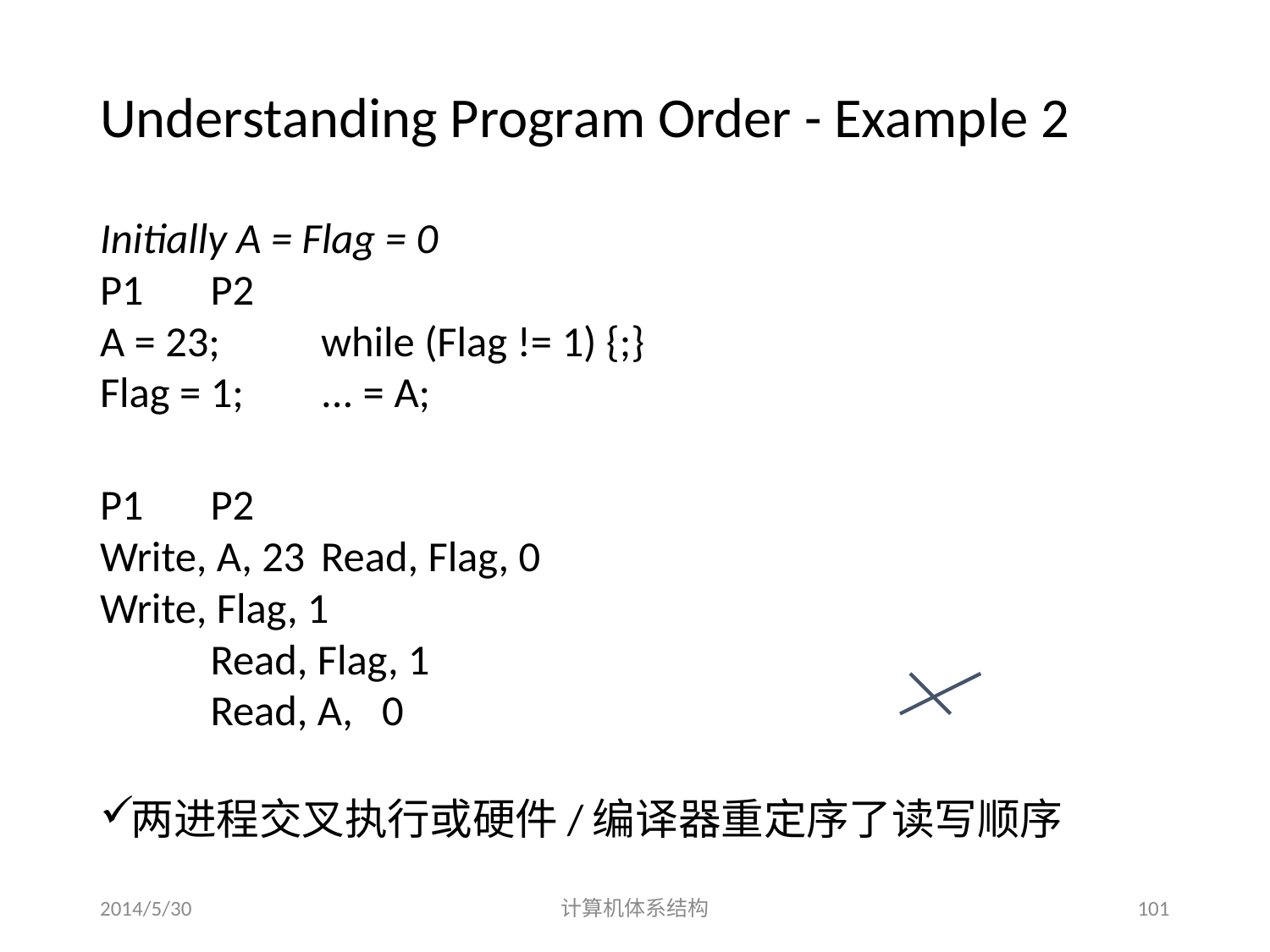

# Understanding Program Order - Example 2
Initially A = Flag = 0
P1 					P2
A = 23; 				while (Flag != 1) {;}
Flag = 1; 				... = A;

P1 					P2
Write, A, 23 				Read, Flag, 0
Write, Flag, 1
					Read, Flag, 1
					Read, A,   0

两进程交叉执行或硬件/编译器重定序了读写顺序

2014/5/30
计算机体系结构
101